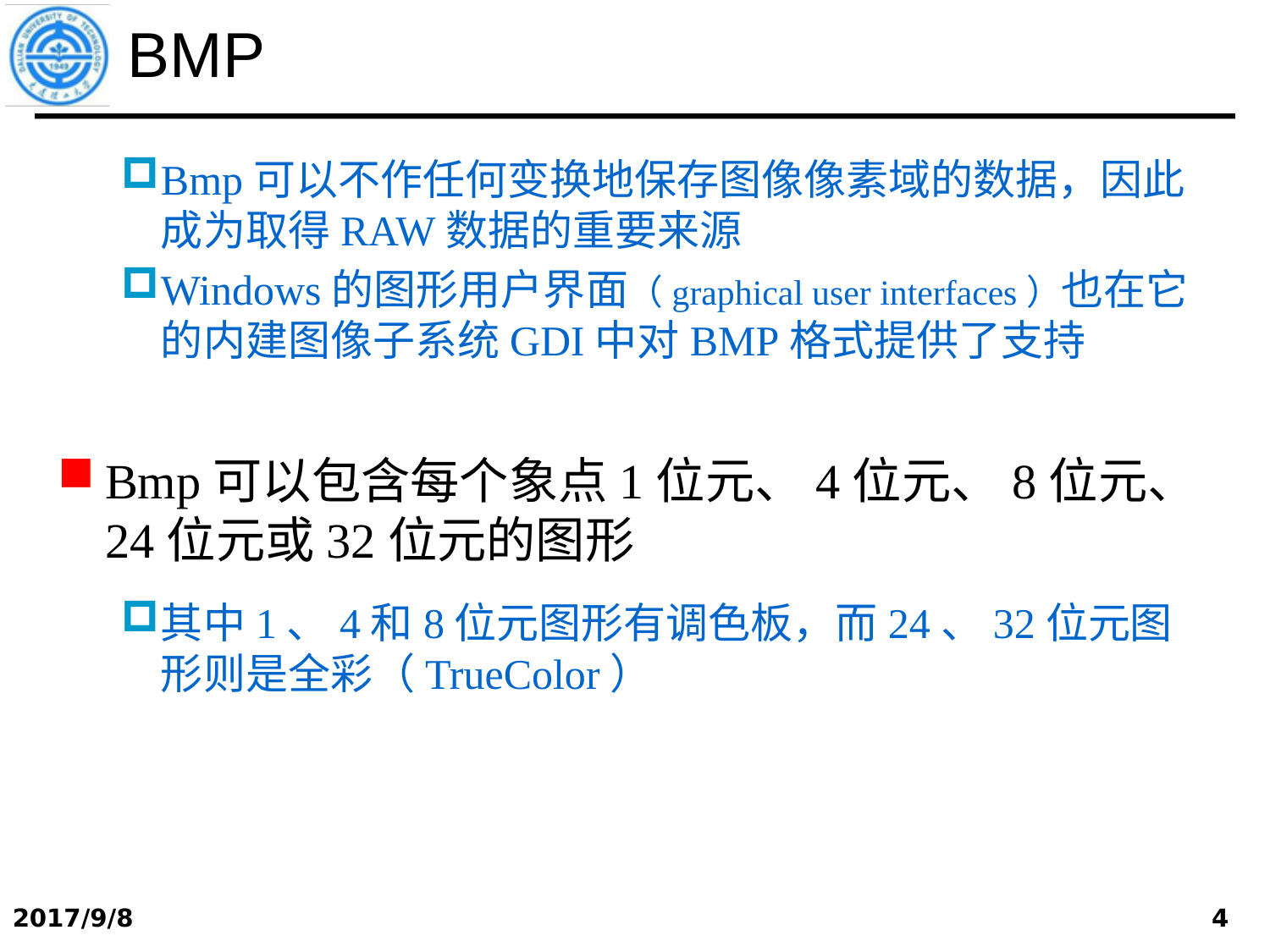

# BMP
Bmp可以不作任何变换地保存图像像素域的数据，因此成为取得RAW数据的重要来源
Windows的图形用户界面（graphical user interfaces）也在它的内建图像子系统GDI中对BMP格式提供了支持

Bmp可以包含每个象点1位元、4位元、8位元、24位元或32位元的图形

其中1、4和8位元图形有调色板，而24、32位元图形则是全彩（TrueColor）